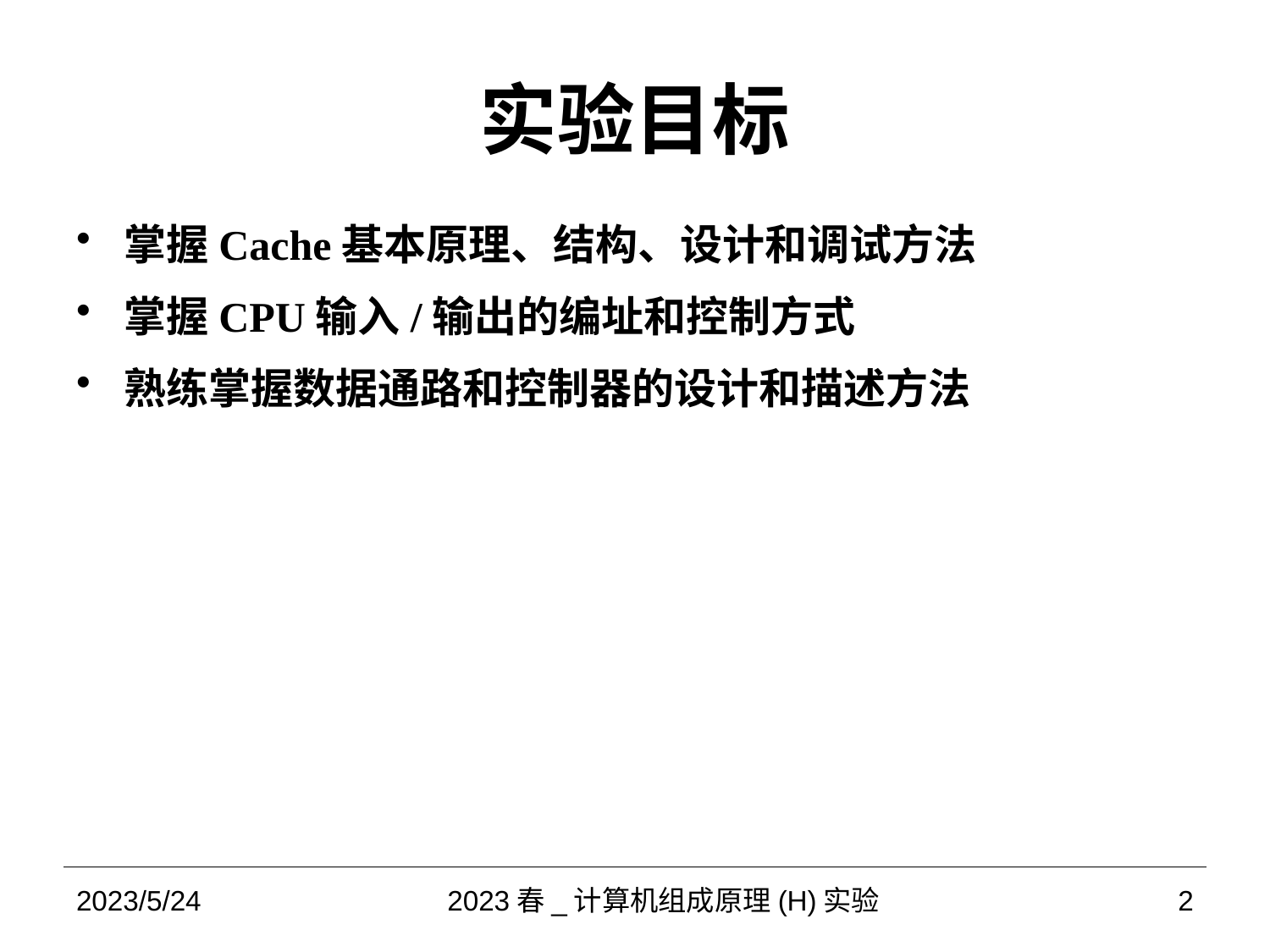

# 实验目标
掌握Cache基本原理、结构、设计和调试方法
掌握CPU输入/输出的编址和控制方式
熟练掌握数据通路和控制器的设计和描述方法

2023/5/24
2023春_计算机组成原理(H)实验
2